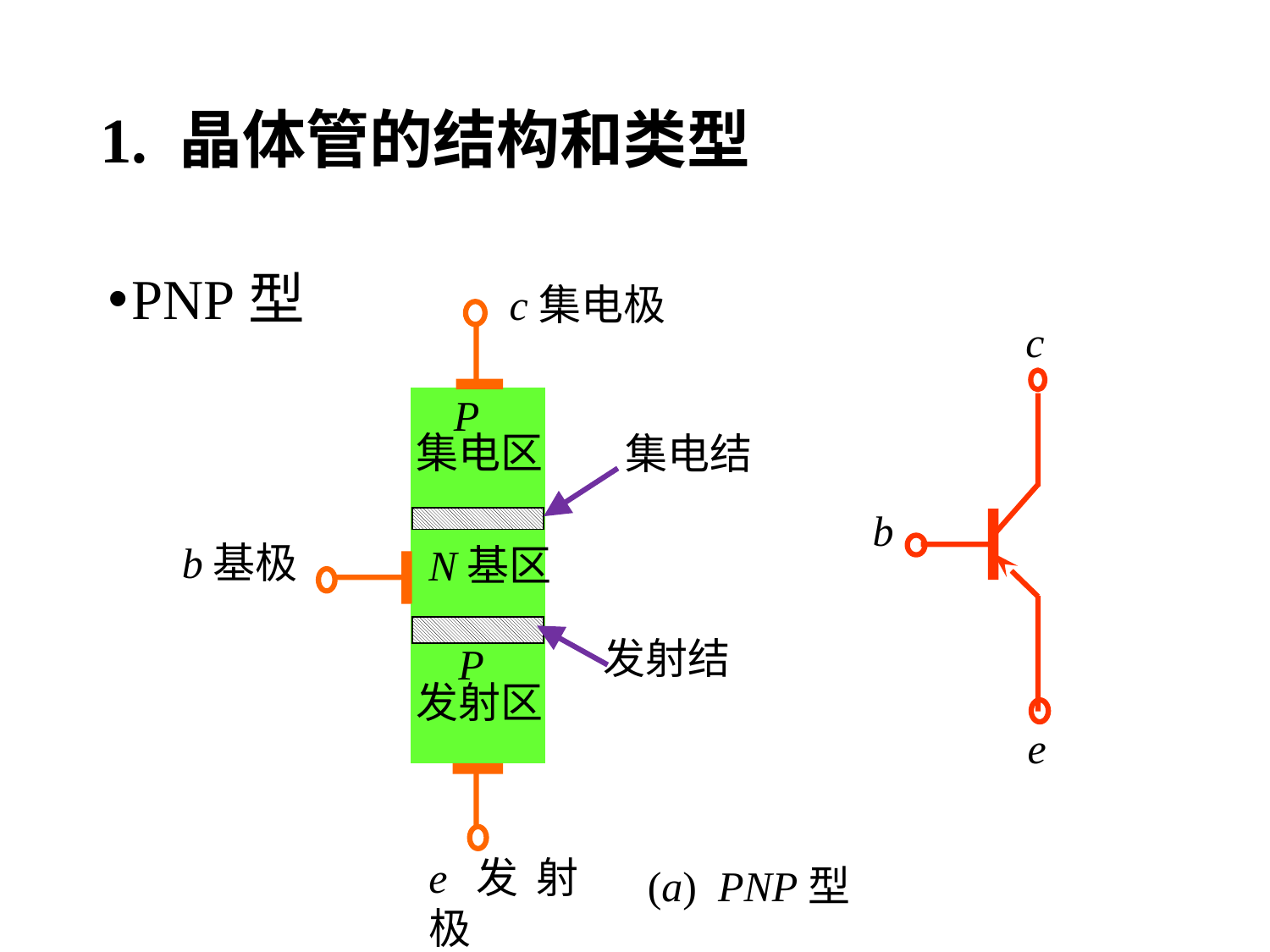

# 1. 晶体管的结构和类型
PNP型
c集电极

P

集电区

集电结

b基极

N基区

发射结

P

发射区

e发射极

(a)  PNP型

c

b

e